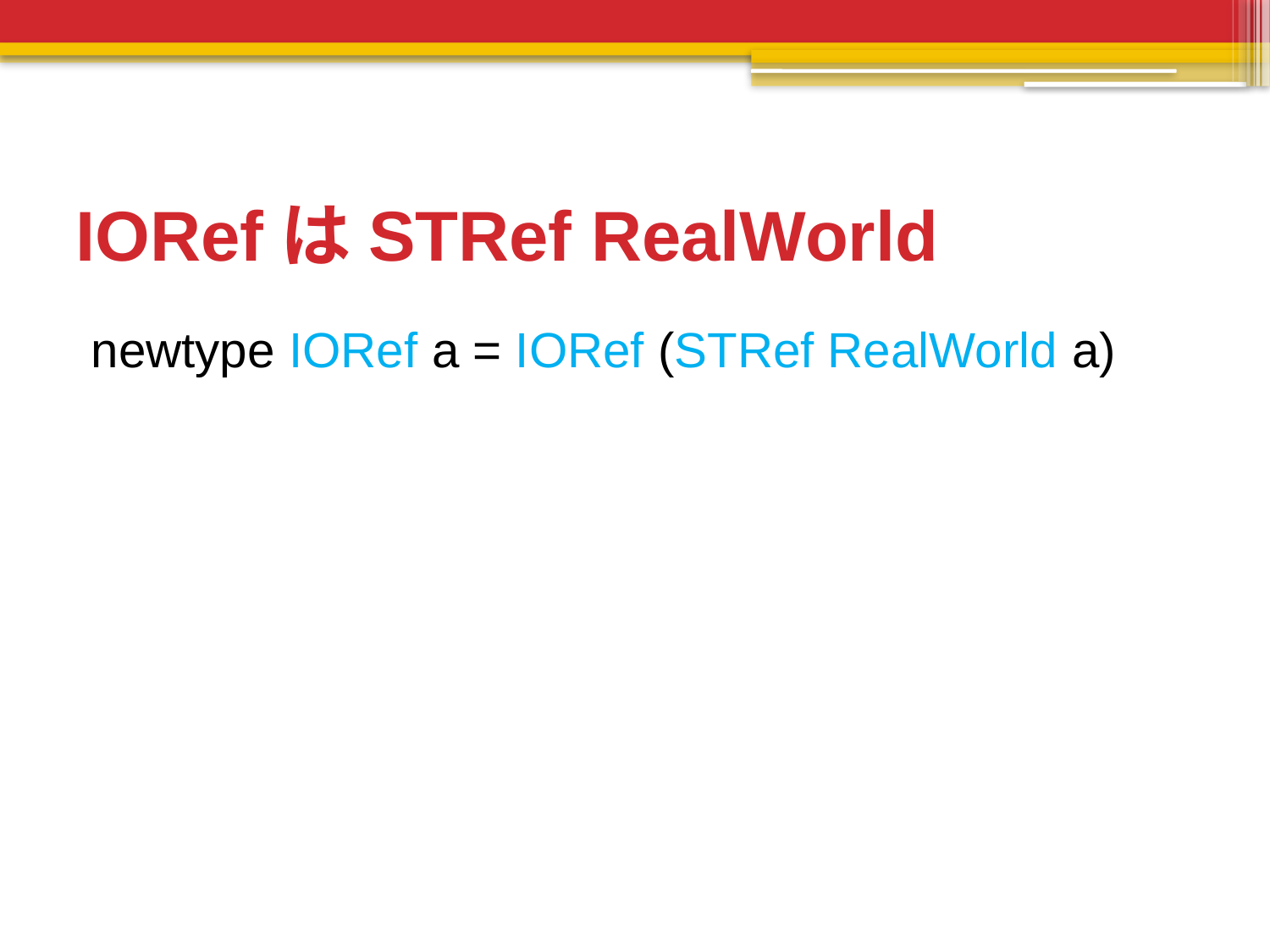

# IORefはSTRef RealWorld
newtype IORef a = IORef (STRef RealWorld a)